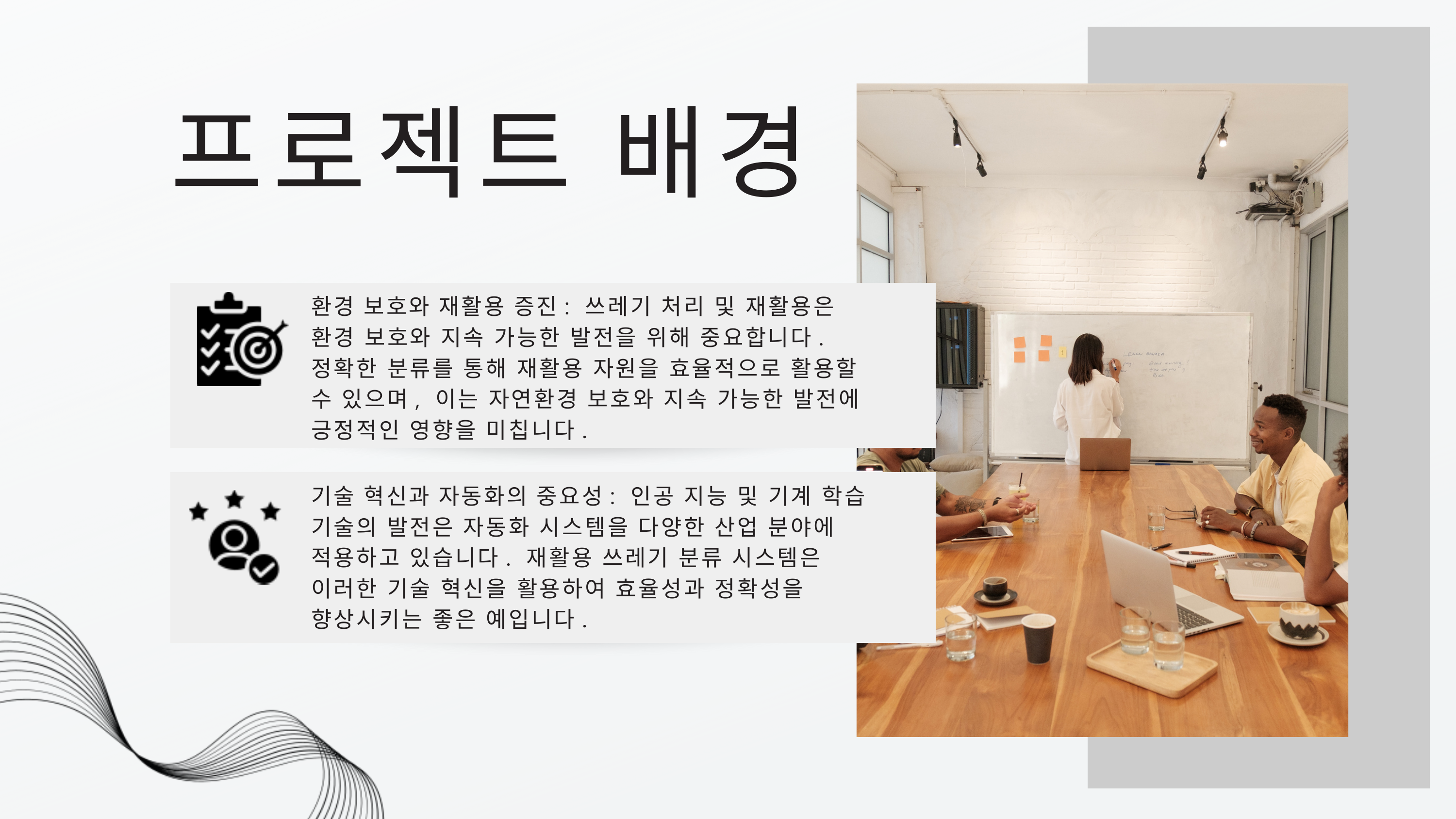

프로젝트 배경

환경 보호와 재활용 증진: 쓰레기 처리 및 재활용은 환경 보호와 지속 가능한 발전을 위해 중요합니다. 정확한 분류를 통해 재활용 자원을 효율적으로 활용할 수 있으며, 이는 자연환경 보호와 지속 가능한 발전에 긍정적인 영향을 미칩니다.

기술 혁신과 자동화의 중요성: 인공 지능 및 기계 학습 기술의 발전은 자동화 시스템을 다양한 산업 분야에 적용하고 있습니다. 재활용 쓰레기 분류 시스템은 이러한 기술 혁신을 활용하여 효율성과 정확성을 향상시키는 좋은 예입니다.